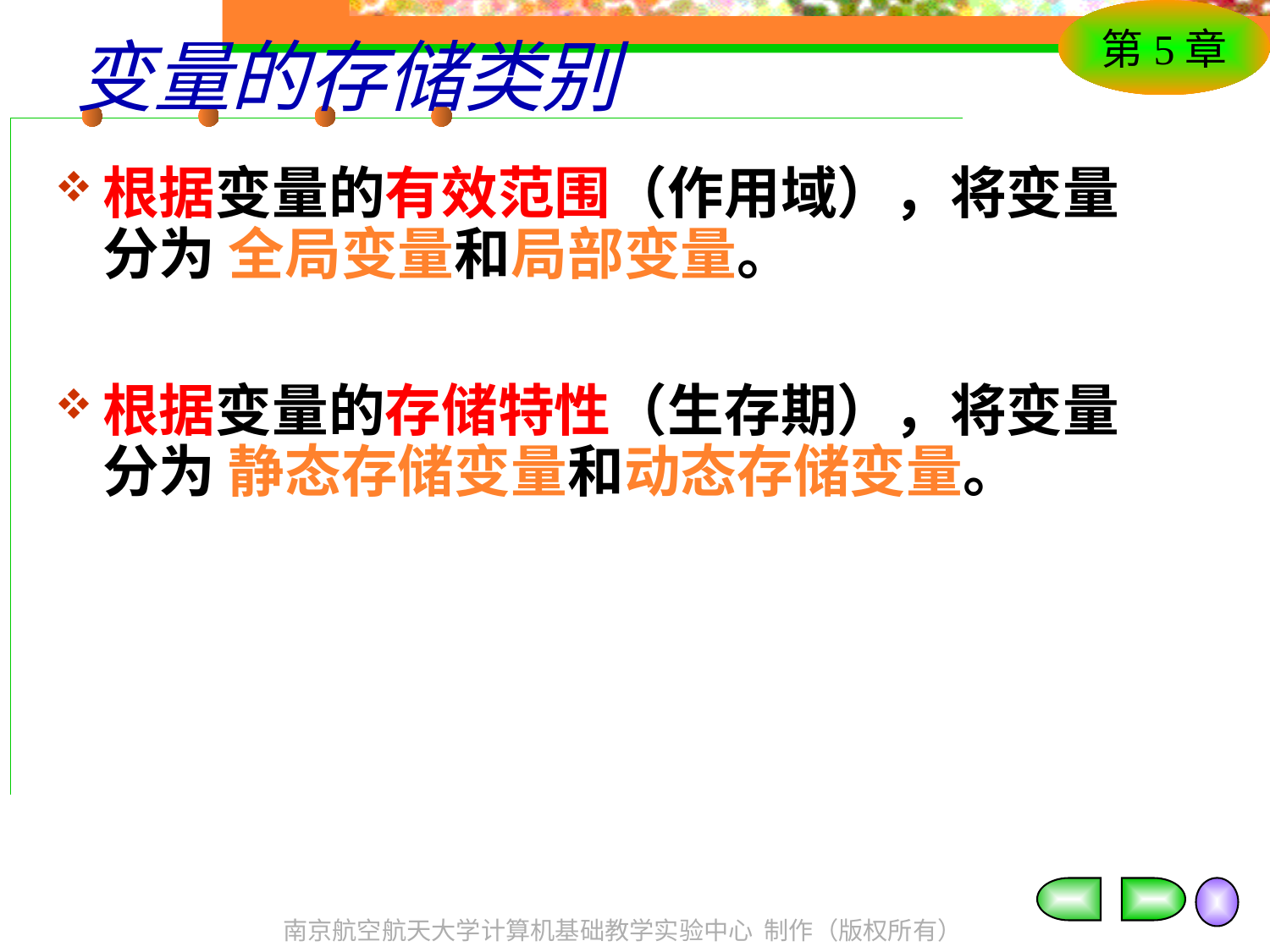

# 变量的存储类别
根据变量的有效范围（作用域），将变量分为 全局变量和局部变量。

根据变量的存储特性（生存期），将变量分为 静态存储变量和动态存储变量。